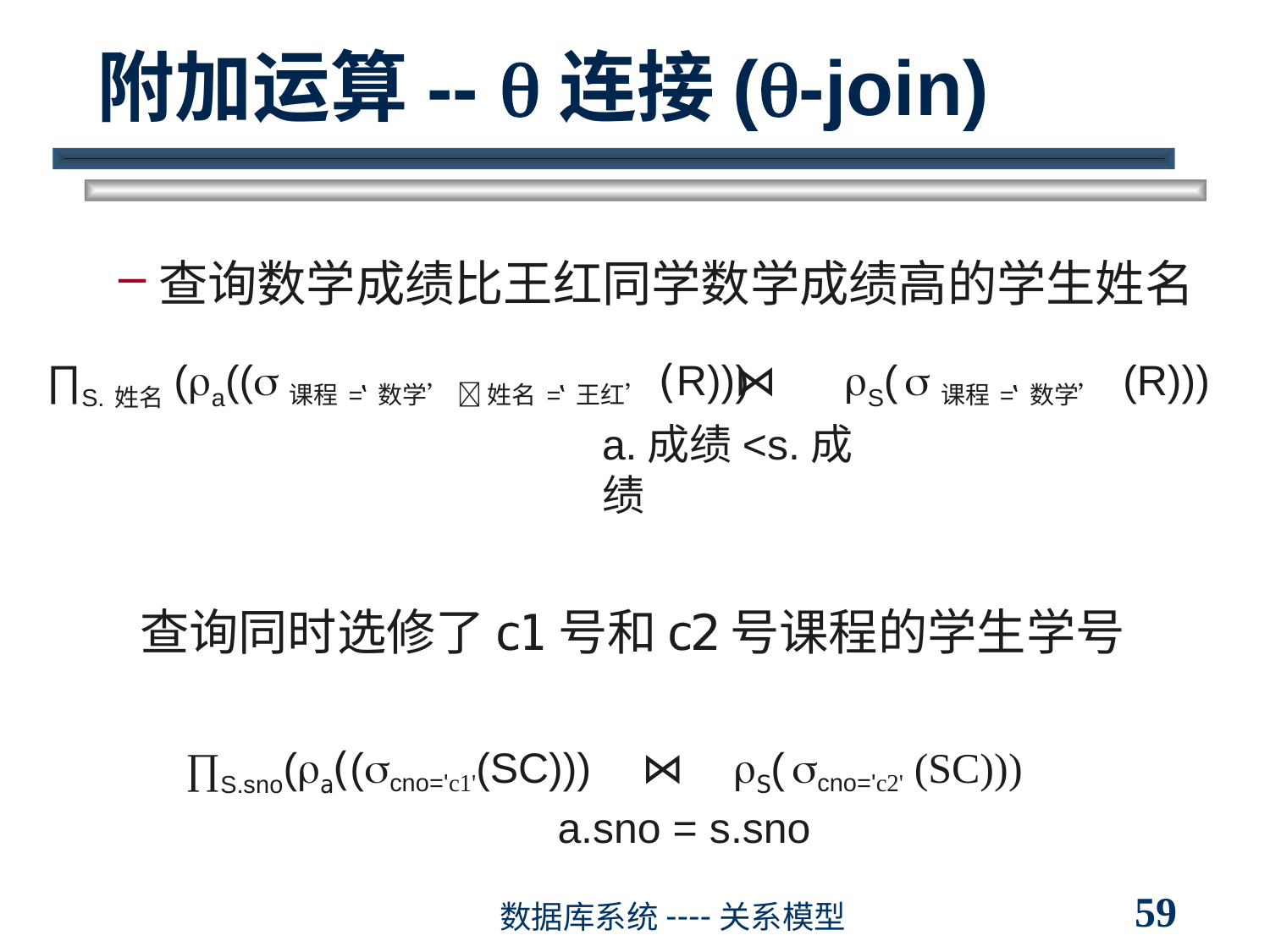

# 附加运算-- θ连接(θ-join)
查询数学成绩比王红同学数学成绩高的学生姓名
∏S.姓名(ρa((σ课程=‘数学’ ∧ 姓名=‘王红’(R)))        ρS( σ课程=‘数学’ (R)))

a.成绩<s.成绩
⋈
查询同时选修了c1号和c2号课程的学生学号
∏S.sno(ρa((σcno='c1'(SC)))            ρS( σcno='c2' (SC)))

a.sno = s.sno
⋈
59
数据库系统----关系模型